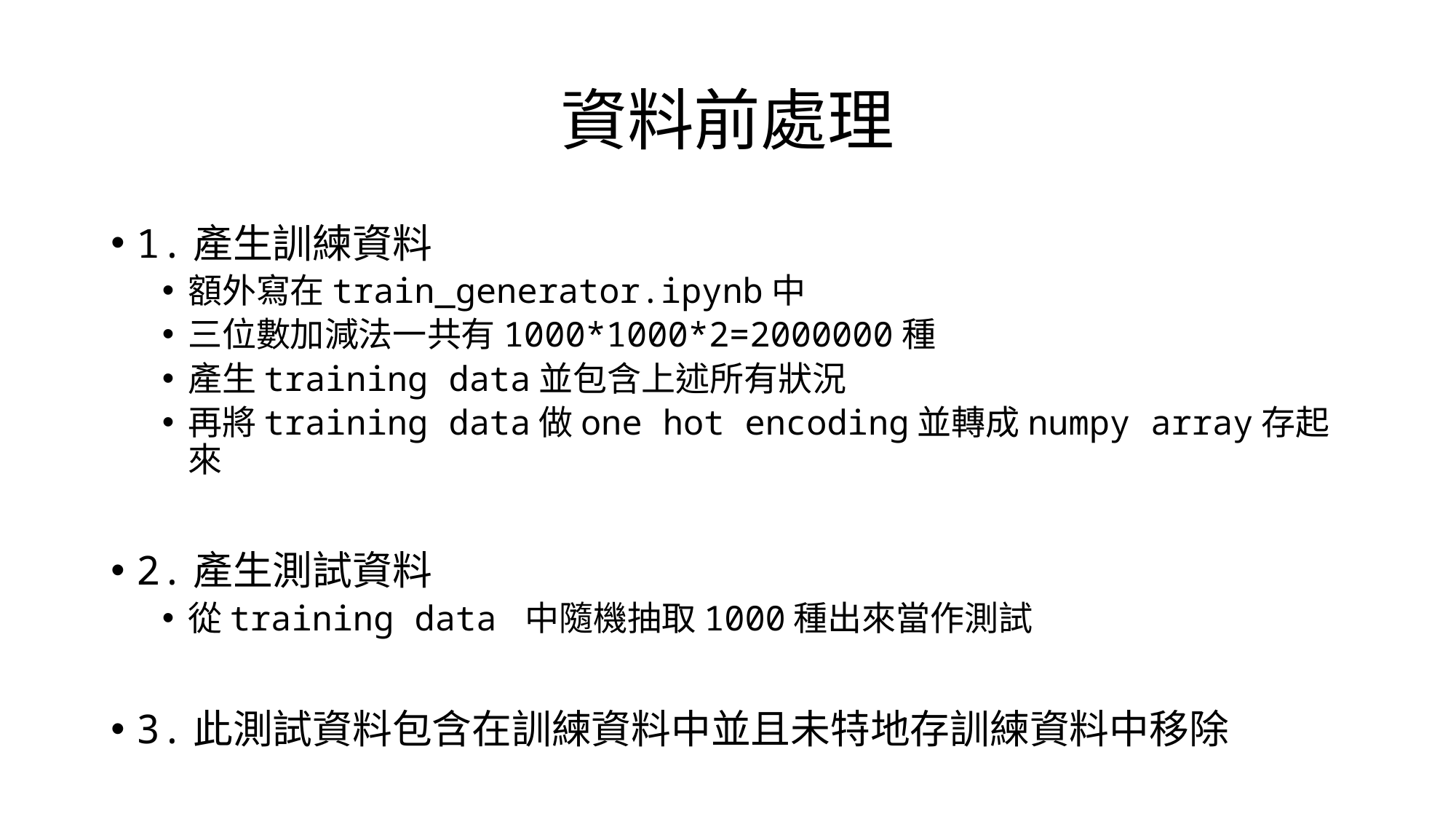

# 資料前處理
1.產生訓練資料
額外寫在train_generator.ipynb中
三位數加減法一共有1000*1000*2=2000000種
產生training data並包含上述所有狀況
再將training data做one hot encoding並轉成numpy array存起來

2.產生測試資料
從training data 中隨機抽取1000種出來當作測試

3.此測試資料包含在訓練資料中並且未特地存訓練資料中移除